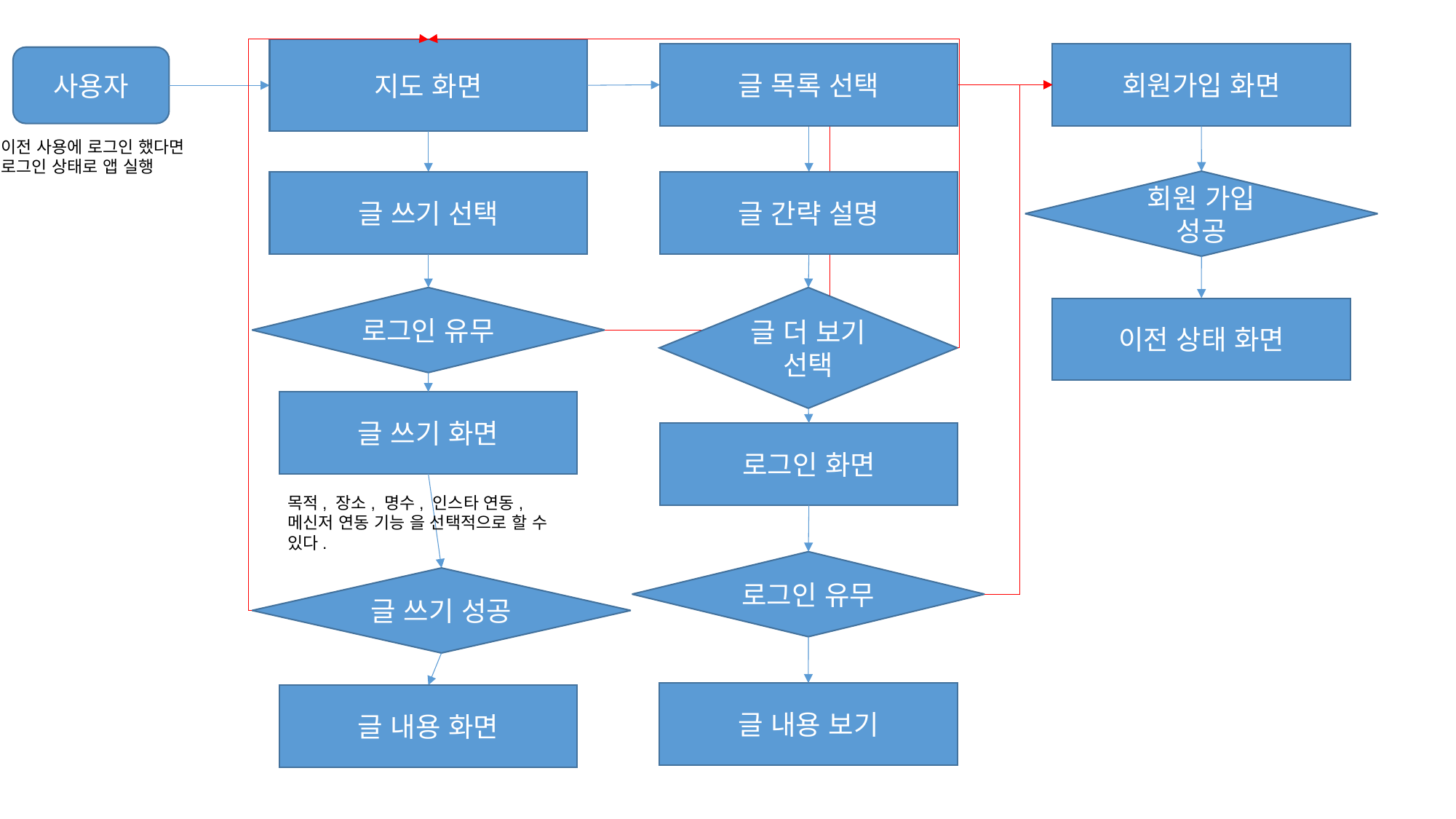

지도 화면
글 목록 선택
회원가입 화면
사용자
이전 사용에 로그인 했다면 로그인 상태로 앱 실행
회원 가입 성공
글 쓰기 선택
글 간략 설명
로그인 유무
글 더 보기 선택
이전 상태 화면
글 쓰기 화면
로그인 화면
목적, 장소, 명수, 인스타 연동, 메신저 연동 기능 을 선택적으로 할 수 있다.
로그인 유무
글 쓰기 성공
글 내용 보기
글 내용 화면